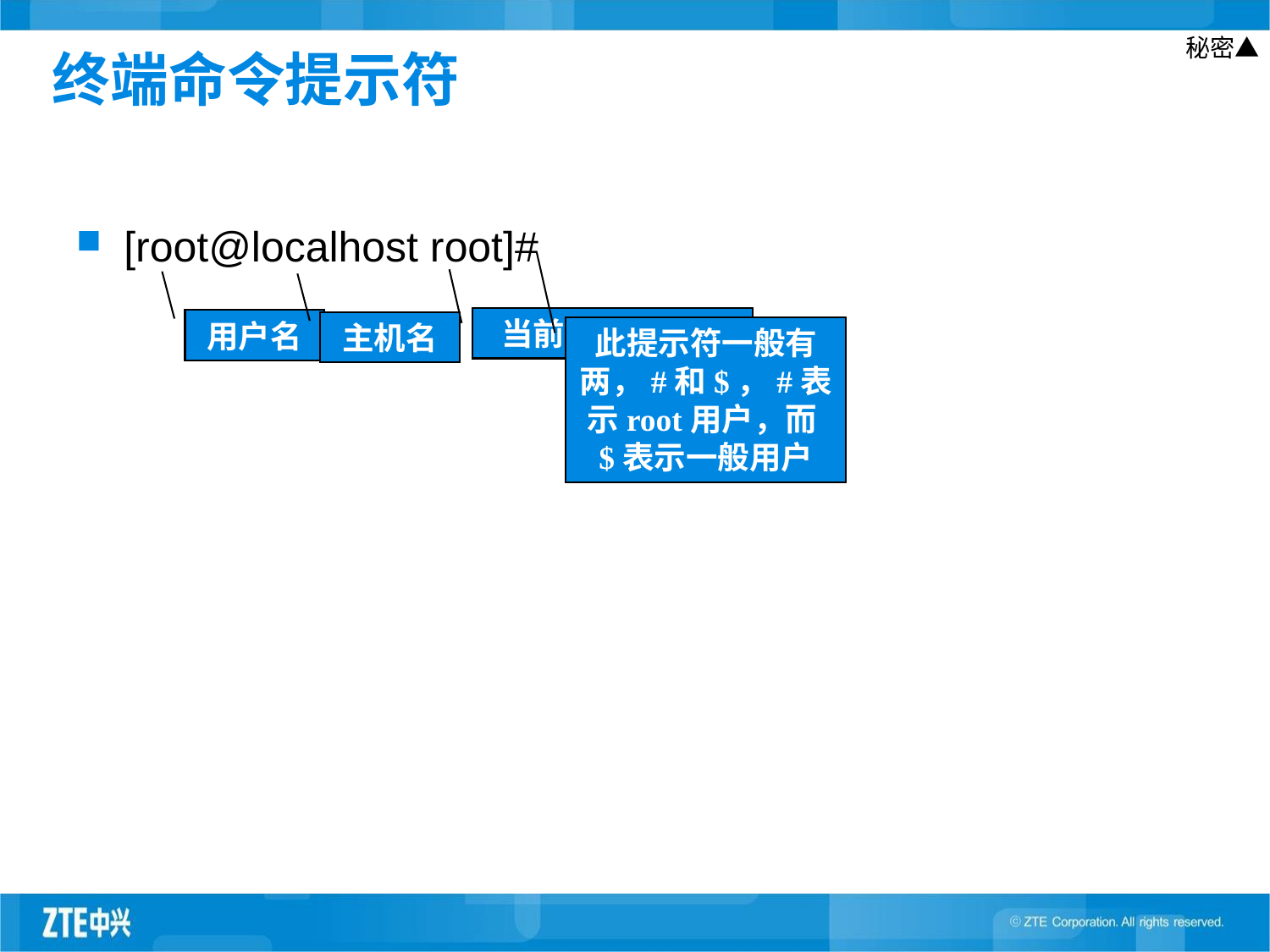

# 终端命令提示符
[root@localhost root]#
当前工作的目录
用户名
主机名
此提示符一般有两，#和$，#表示root用户，而$表示一般用户